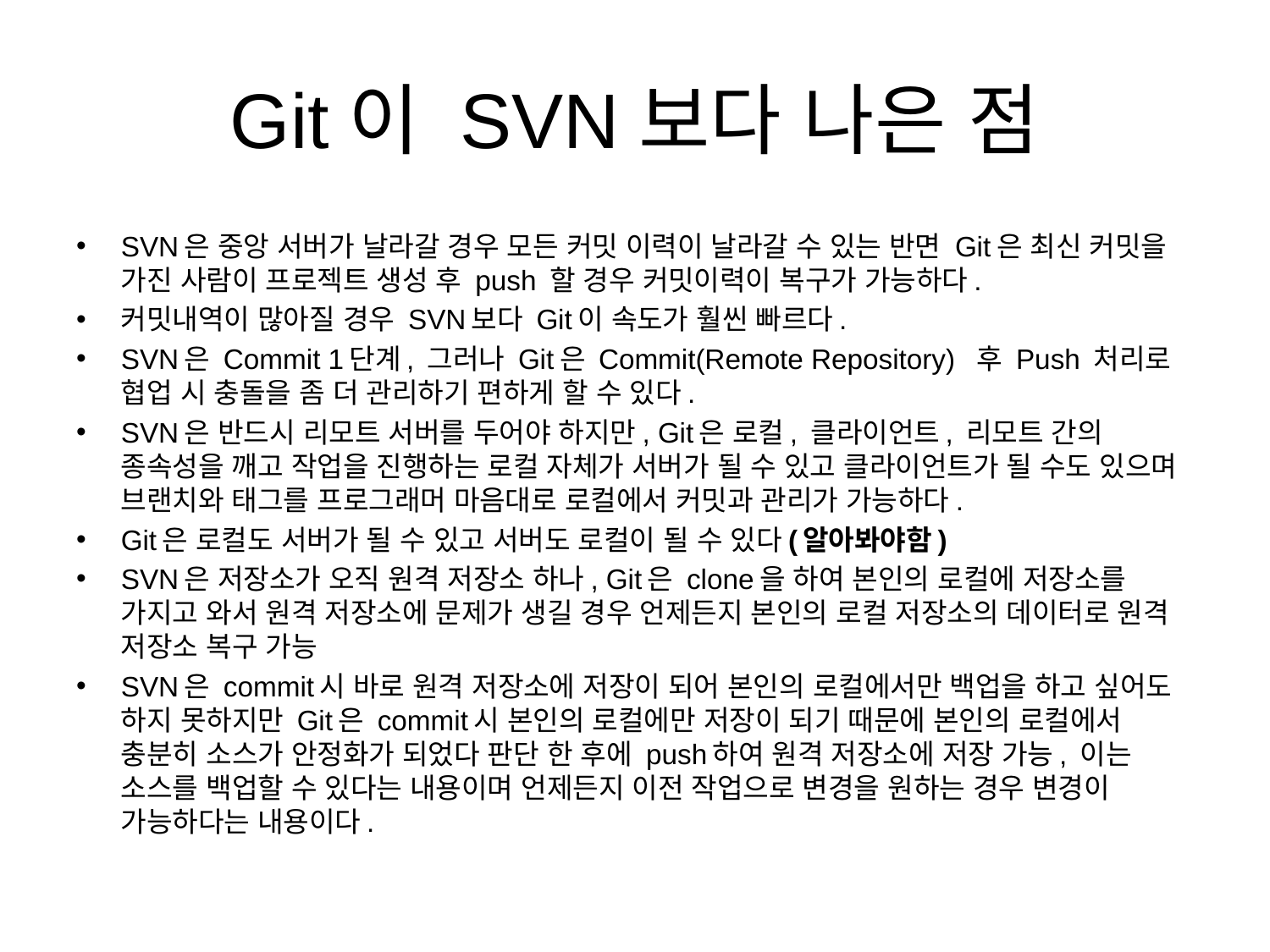

# Git이 SVN보다 나은 점
SVN은 중앙 서버가 날라갈 경우 모든 커밋 이력이 날라갈 수 있는 반면 Git은 최신 커밋을 가진 사람이 프로젝트 생성 후 push 할 경우 커밋이력이 복구가 가능하다.
커밋내역이 많아질 경우 SVN보다 Git이 속도가 훨씬 빠르다.
SVN은 Commit 1단계, 그러나 Git은 Commit(Remote Repository)  후 Push 처리로 협업 시 충돌을 좀 더 관리하기 편하게 할 수 있다.
SVN은 반드시 리모트 서버를 두어야 하지만, Git은 로컬, 클라이언트, 리모트 간의 종속성을 깨고 작업을 진행하는 로컬 자체가 서버가 될 수 있고 클라이언트가 될 수도 있으며 브랜치와 태그를 프로그래머 마음대로 로컬에서 커밋과 관리가 가능하다.
Git은 로컬도 서버가 될 수 있고 서버도 로컬이 될 수 있다(알아봐야함)
SVN은 저장소가 오직 원격 저장소 하나, Git은 clone을 하여 본인의 로컬에 저장소를 가지고 와서 원격 저장소에 문제가 생길 경우 언제든지 본인의 로컬 저장소의 데이터로 원격 저장소 복구 가능
SVN은 commit시 바로 원격 저장소에 저장이 되어 본인의 로컬에서만 백업을 하고 싶어도 하지 못하지만 Git은 commit시 본인의 로컬에만 저장이 되기 때문에 본인의 로컬에서 충분히 소스가 안정화가 되었다 판단 한 후에 push하여 원격 저장소에 저장 가능, 이는 소스를 백업할 수 있다는 내용이며 언제든지 이전 작업으로 변경을 원하는 경우 변경이 가능하다는 내용이다.